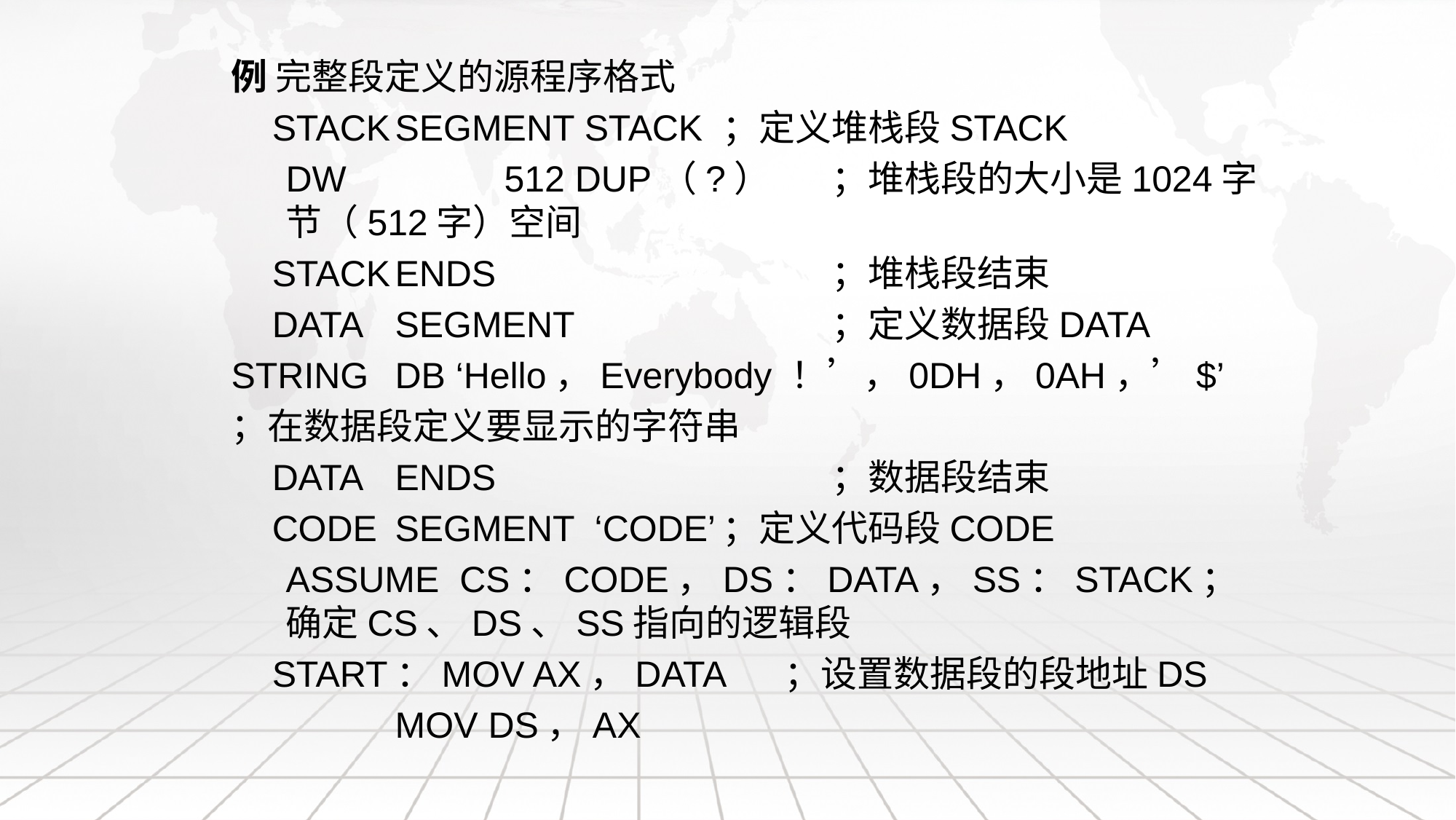

例 完整段定义的源程序格式
    stack	segment stack	；定义堆栈段stack
    	dw		512 dup（?）	；堆栈段的大小是1024字节（512字）空间
    stack	ends				；堆栈段结束
    data	segment			；定义数据段data
string	db ‘Hello，Everybody ！’，0dh，0ah，’$’
；在数据段定义要显示的字符串
    data	ends				；数据段结束
    code	segment  ‘code’	；定义代码段code
   	assume  cs：code，ds：data，ss：stack；确定CS、DS、SS指向的逻辑段
    start：mov ax，data     ；设置数据段的段地址DS
    		mov ds，ax